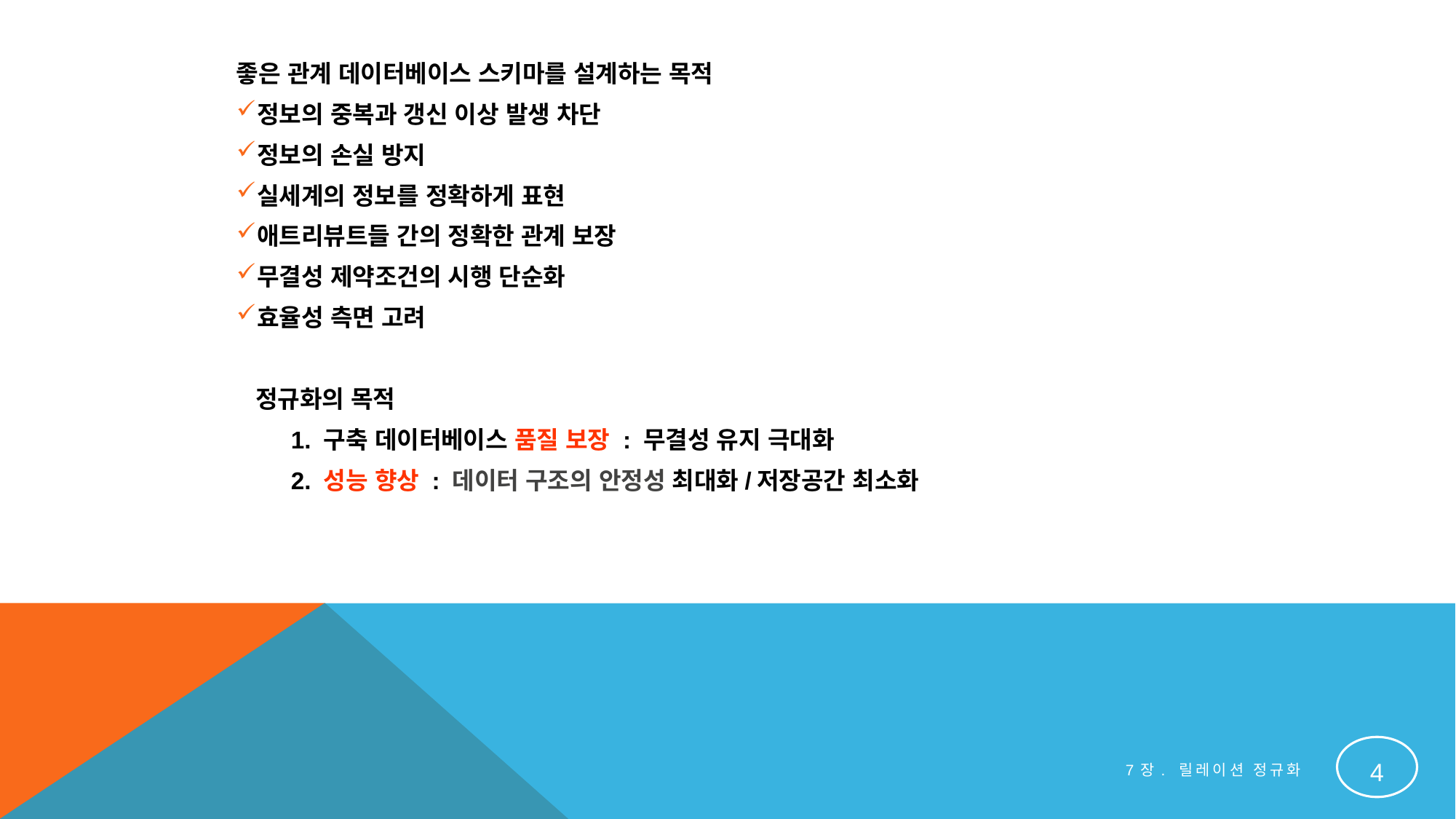

좋은 관계 데이터베이스 스키마를 설계하는 목적
정보의 중복과 갱신 이상 발생 차단
정보의 손실 방지
실세계의 정보를 정확하게 표현
애트리뷰트들 간의 정확한 관계 보장
무결성 제약조건의 시행 단순화
효율성 측면 고려

  정규화의 목적
1. 구축 데이터베이스 품질 보장 : 무결성 유지 극대화
2. 성능 향상 : 데이터 구조의 안정성 최대화/저장공간 최소화

4
7장. 릴레이션 정규화